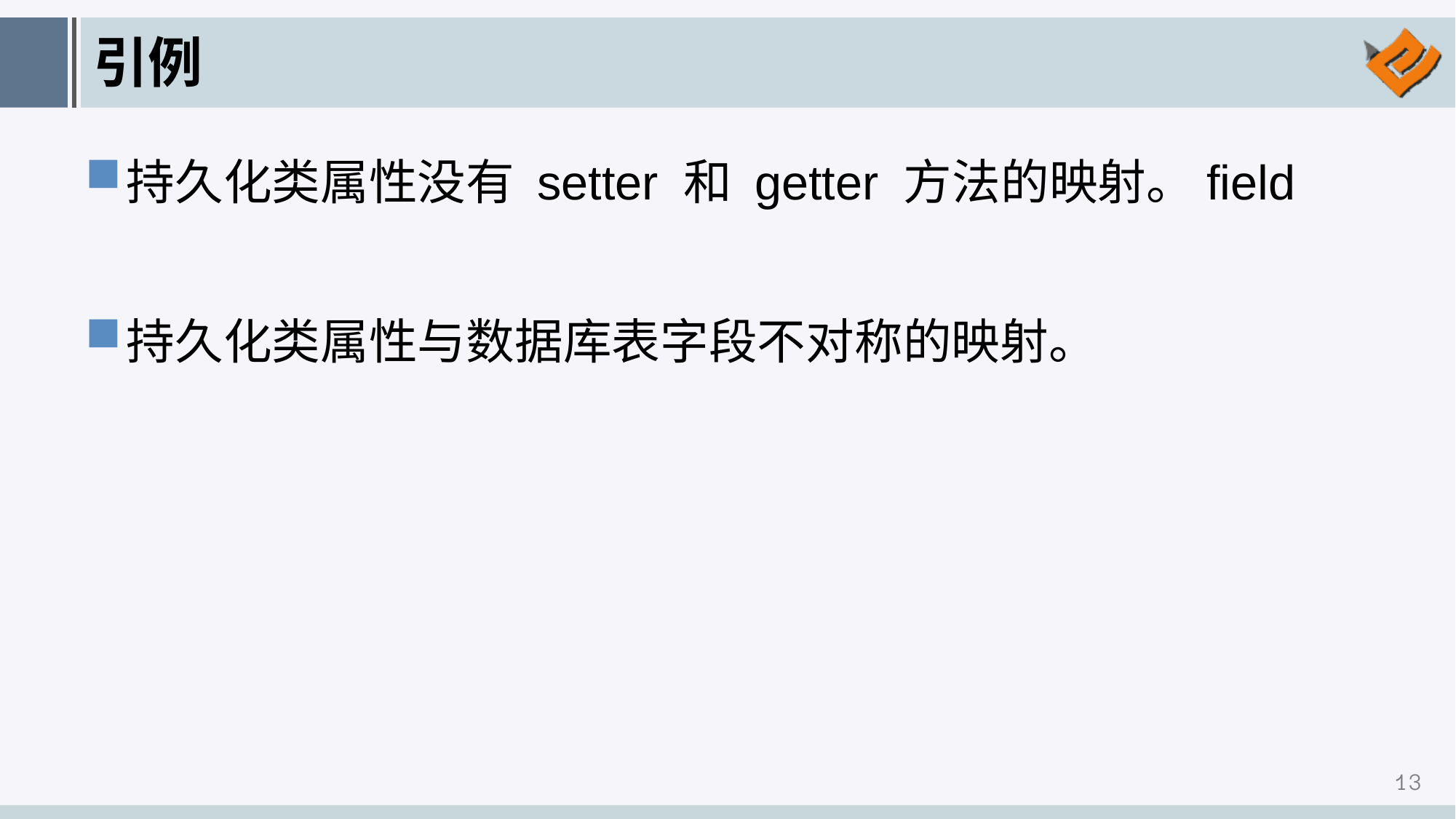

# 引例
持久化类属性没有 setter 和 getter 方法的映射。field

持久化类属性与数据库表字段不对称的映射。